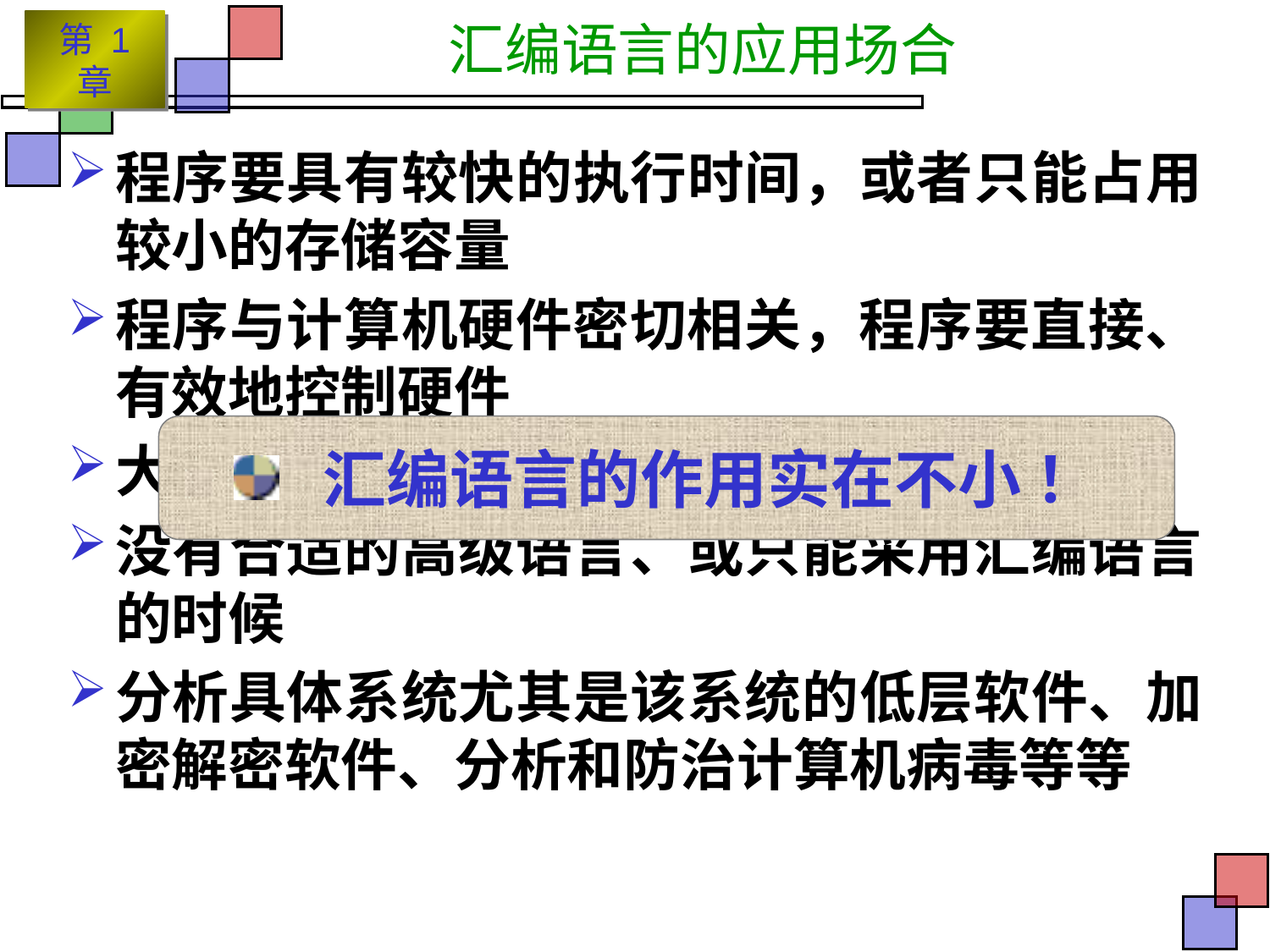

# 汇编语言的应用场合
程序要具有较快的执行时间，或者只能占用较小的存储容量
程序与计算机硬件密切相关，程序要直接、有效地控制硬件
大型软件需要提高性能、优化处理的部分
没有合适的高级语言、或只能采用汇编语言的时候
分析具体系统尤其是该系统的低层软件、加密解密软件、分析和防治计算机病毒等等
  汇编语言的作用实在不小 ！